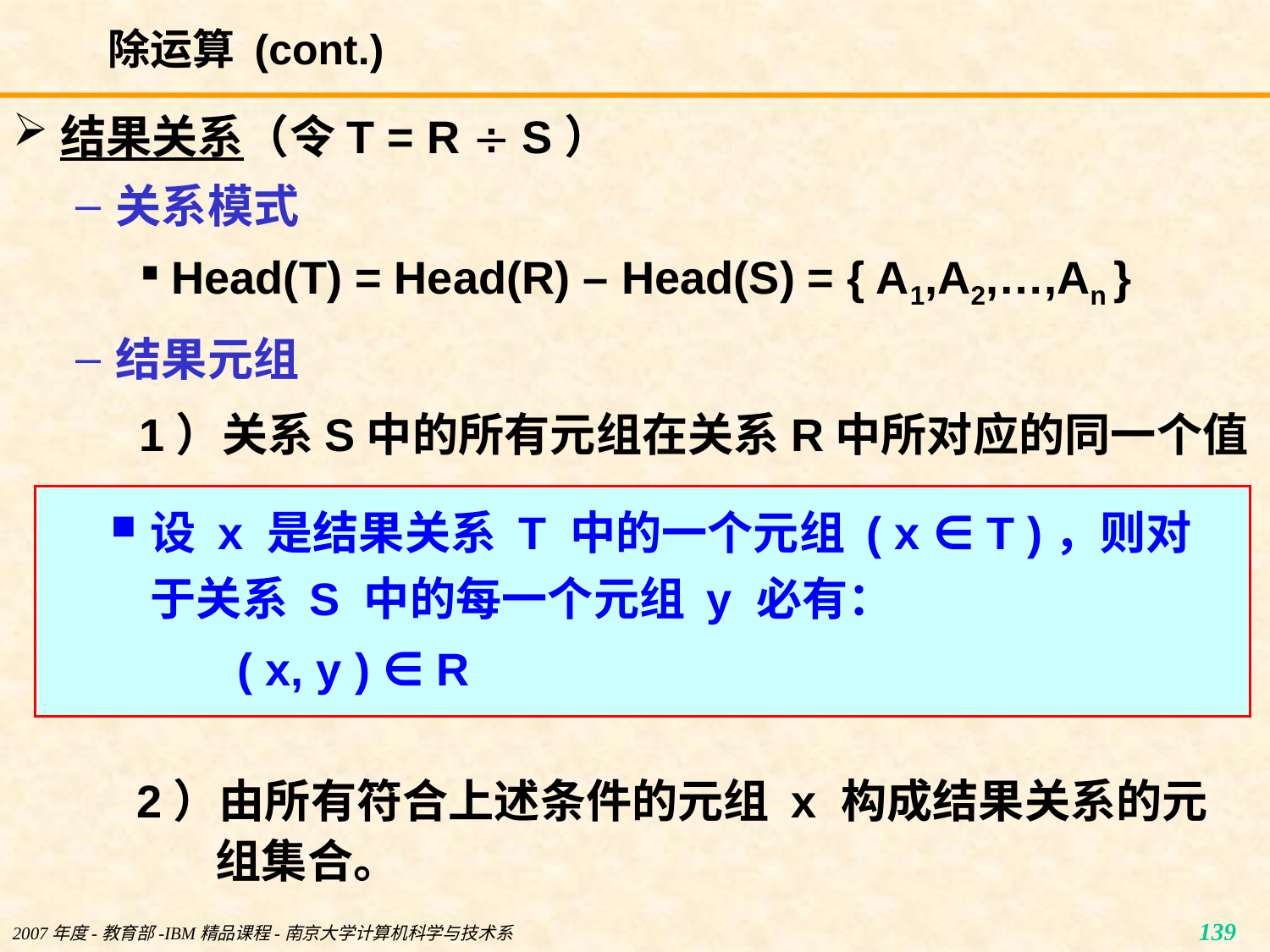

# 除运算 (cont.)
结果关系（令T = R ÷ S）
关系模式
Head(T) = Head(R) – Head(S) = { A1,A2,…,An }
结果元组
1）关系S中的所有元组在关系R中所对应的同一个值
设 x 是结果关系 T 中的一个元组 ( x ∈ T )，则对于关系 S 中的每一个元组 y 必有：
( x, y ) ∈ R
2）由所有符合上述条件的元组 x 构成结果关系的元组集合。
139
2007年度-教育部-IBM精品课程-南京大学计算机科学与技术系